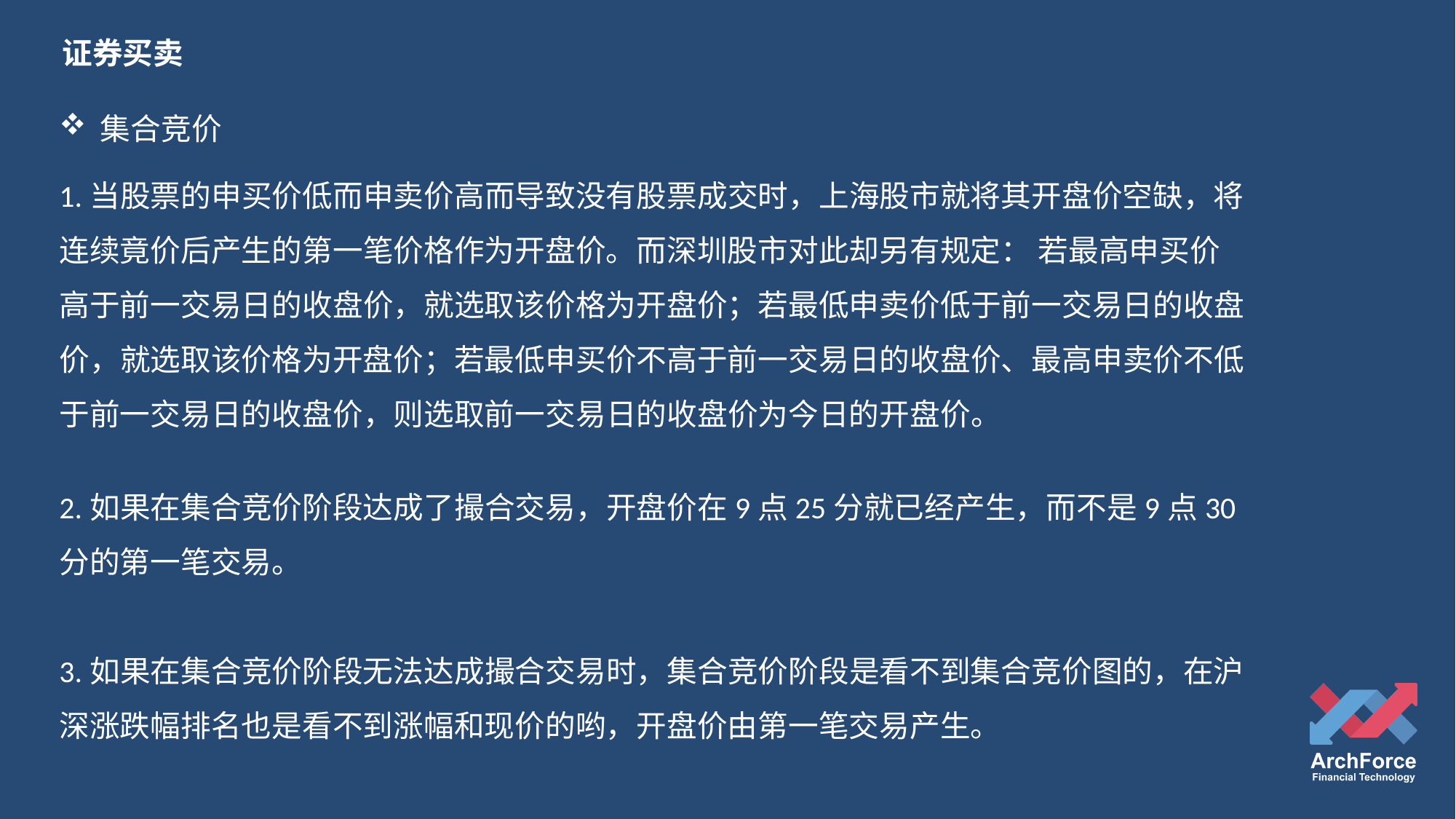

证券买卖
集合竞价
1.当股票的申买价低而申卖价高而导致没有股票成交时，上海股市就将其开盘价空缺，将连续竟价后产生的第一笔价格作为开盘价。而深圳股市对此却另有规定： 若最高申买价高于前一交易日的收盘价，就选取该价格为开盘价；若最低申卖价低于前一交易日的收盘价，就选取该价格为开盘价；若最低申买价不高于前一交易日的收盘价、最高申卖价不低于前一交易日的收盘价，则选取前一交易日的收盘价为今日的开盘价。
2.如果在集合竞价阶段达成了撮合交易，开盘价在9点25分就已经产生，而不是9点30分的第一笔交易。

3.如果在集合竞价阶段无法达成撮合交易时，集合竞价阶段是看不到集合竞价图的，在沪深涨跌幅排名也是看不到涨幅和现价的哟，开盘价由第一笔交易产生。